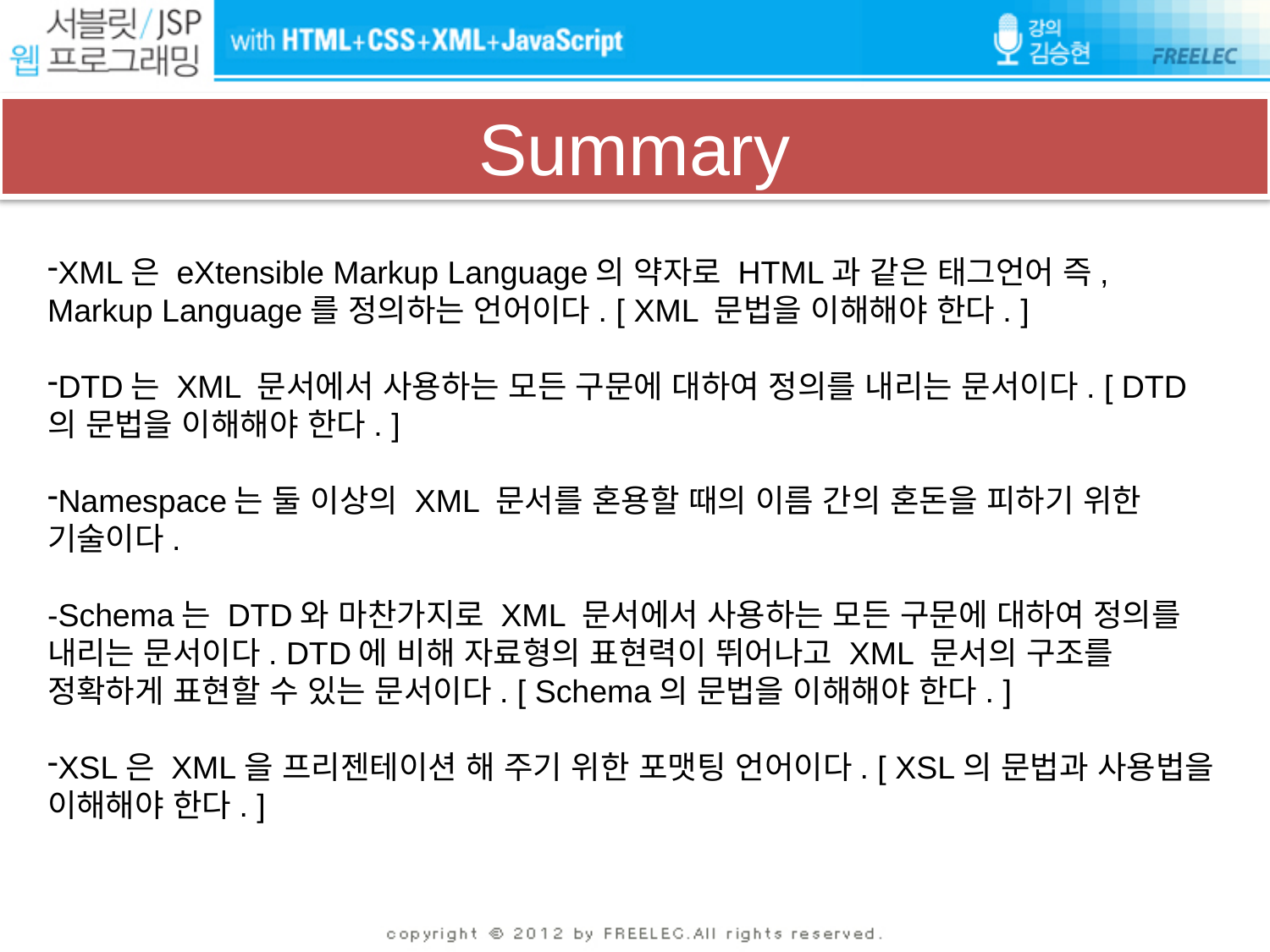

# Summary
XML은 eXtensible Markup Language의 약자로 HTML과 같은 태그언어 즉, Markup Language를 정의하는 언어이다. [ XML 문법을 이해해야 한다. ]

DTD는 XML 문서에서 사용하는 모든 구문에 대하여 정의를 내리는 문서이다. [ DTD의 문법을 이해해야 한다. ]

Namespace는 둘 이상의 XML 문서를 혼용할 때의 이름 간의 혼돈을 피하기 위한 기술이다.

-Schema는 DTD와 마찬가지로 XML 문서에서 사용하는 모든 구문에 대하여 정의를 내리는 문서이다. DTD에 비해 자료형의 표현력이 뛰어나고 XML 문서의 구조를 정확하게 표현할 수 있는 문서이다. [ Schema의 문법을 이해해야 한다. ]

XSL은 XML을 프리젠테이션 해 주기 위한 포맷팅 언어이다. [ XSL의 문법과 사용법을 이해해야 한다. ]